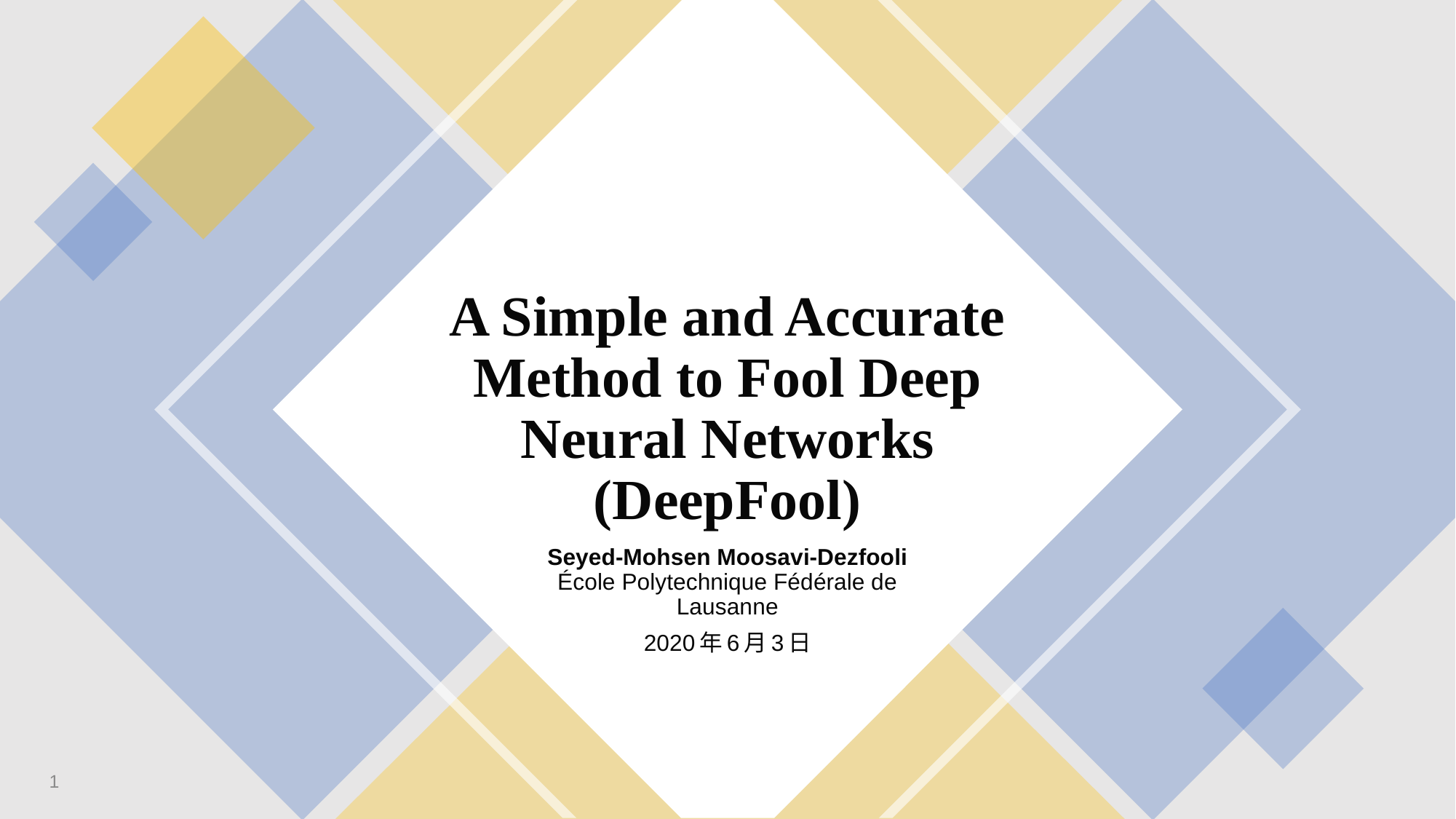

# A Simple and Accurate Method to Fool Deep Neural Networks (DeepFool)

Seyed-Mohsen Moosavi-Dezfooli
École Polytechnique Fédérale de Lausanne
2020年6月3日

1